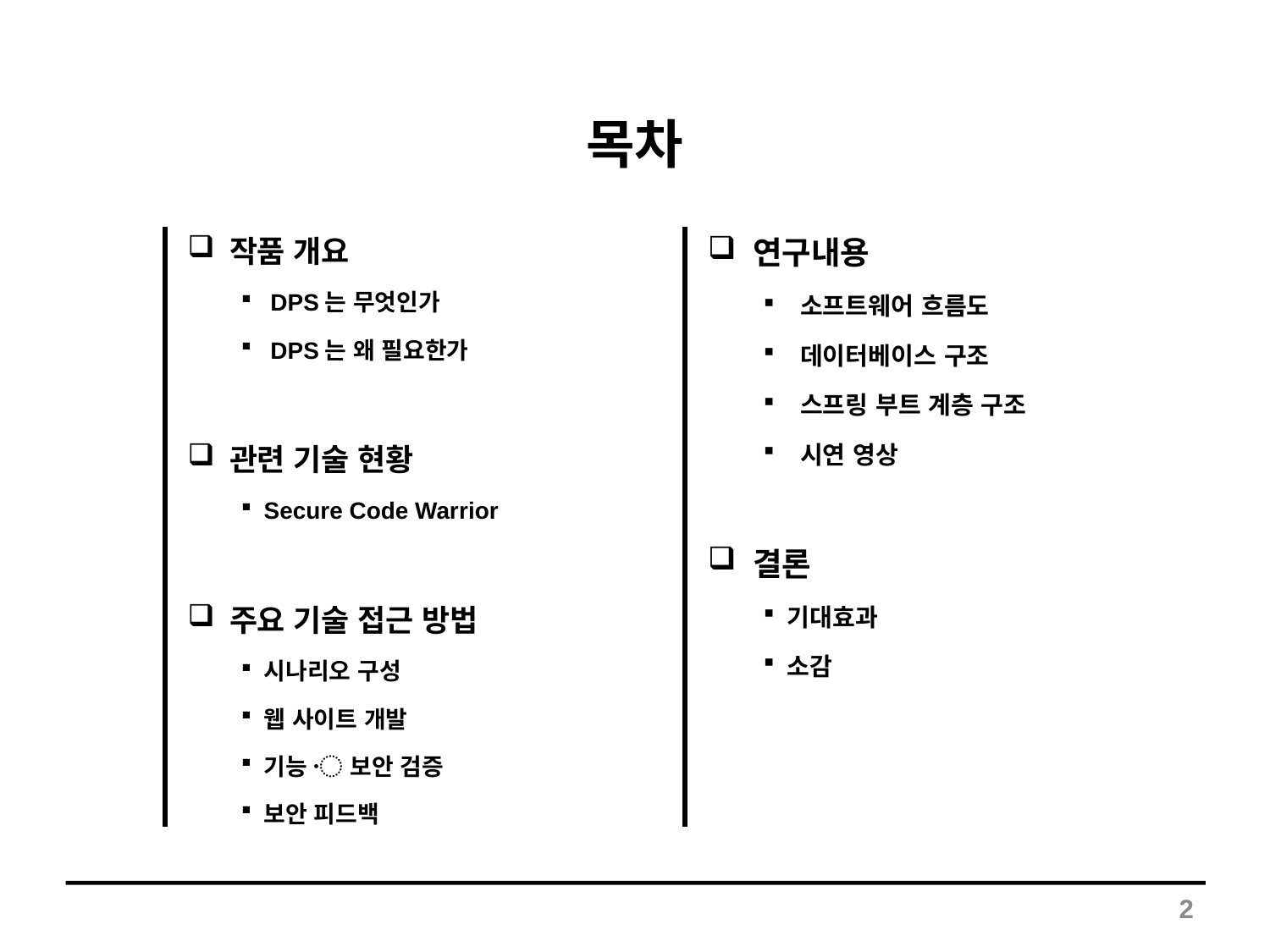

# 목차
 작품 개요
 DPS는 무엇인가
 DPS는 왜 필요한가

 관련 기술 현황
Secure Code Warrior

 주요 기술 접근 방법
시나리오 구성
웹 사이트 개발
기능 〮 보안 검증
보안 피드백
 연구내용
 소프트웨어 흐름도
 데이터베이스 구조
 스프링 부트 계층 구조
 시연 영상

 결론
기대효과
소감
2